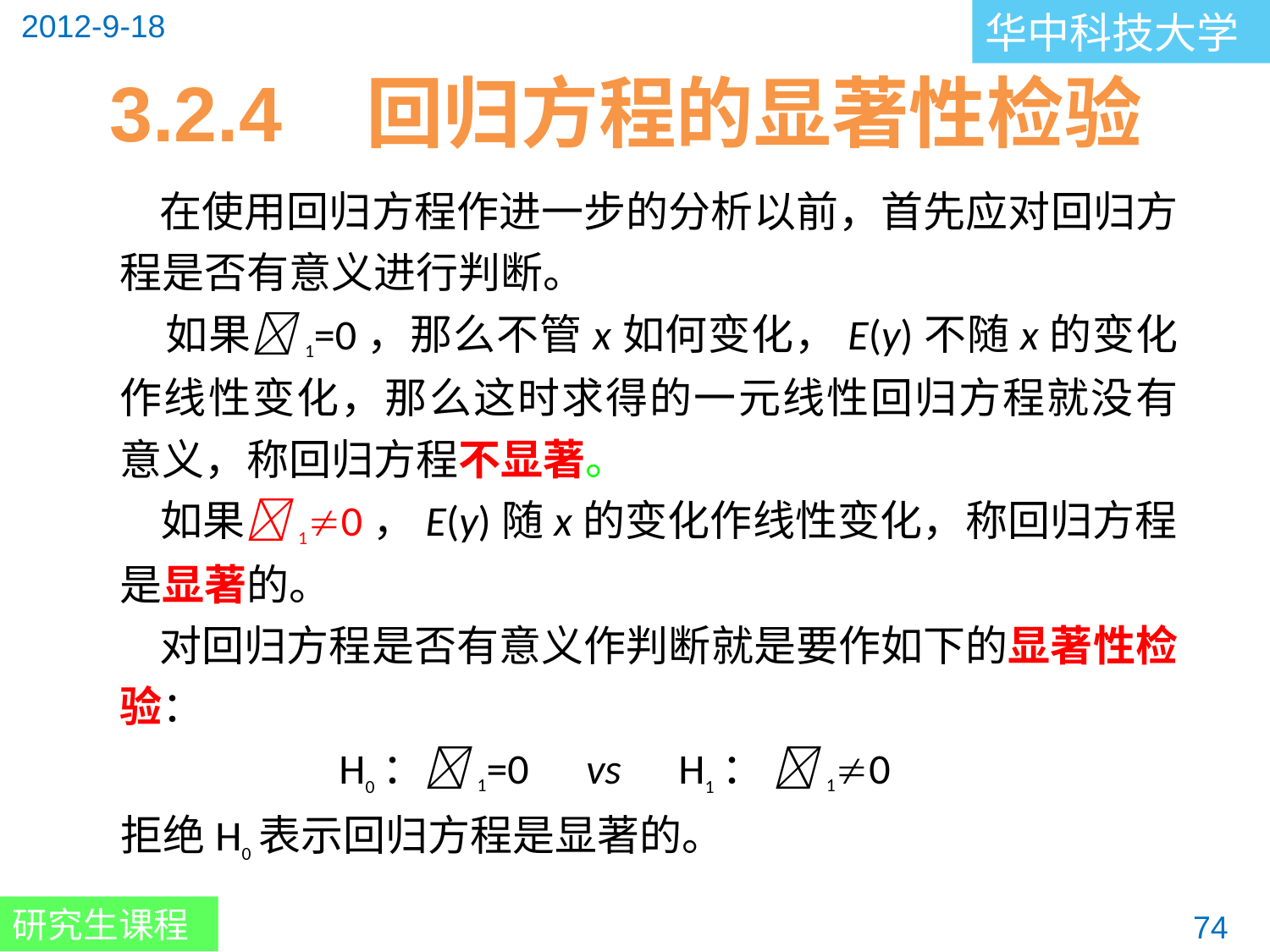

3.2.4   回归方程的显著性检验
        在使用回归方程作进一步的分析以前，首先应对回归方程是否有意义进行判断。
        如果β1=0，那么不管x如何变化，E(y)不随x的变化作线性变化，那么这时求得的一元线性回归方程就没有意义，称回归方程不显著。
        如果β1≠0，E(y)随x的变化作线性变化，称回归方程是显著的。
        对回归方程是否有意义作判断就是要作如下的显著性检验：
                            H0：β1=0      vs      H1： β1≠0
    拒绝H0表示回归方程是显著的。